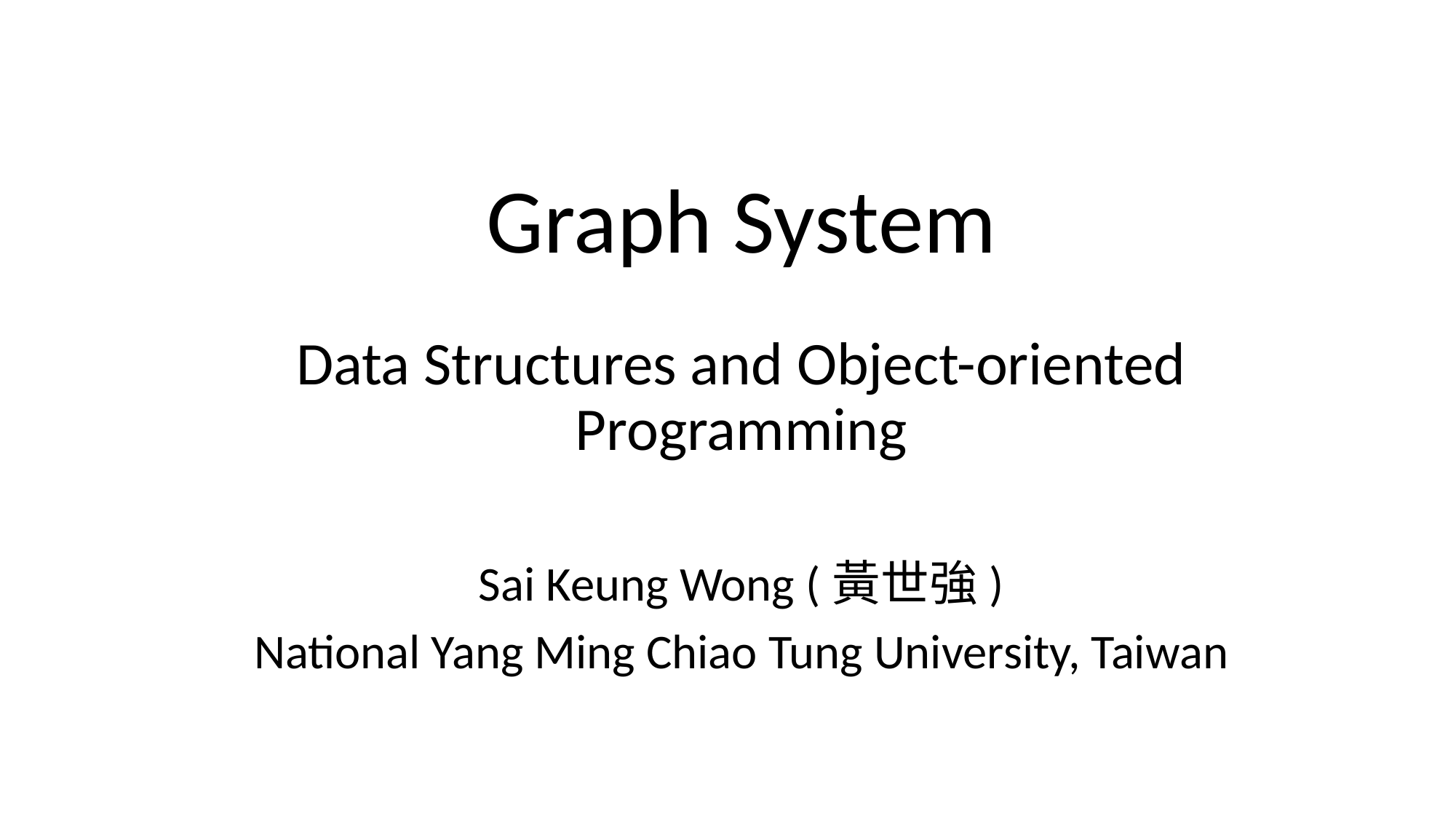

# Graph System
Data Structures and Object-oriented Programming

Sai Keung Wong (黃世強)
National Yang Ming Chiao Tung University, Taiwan